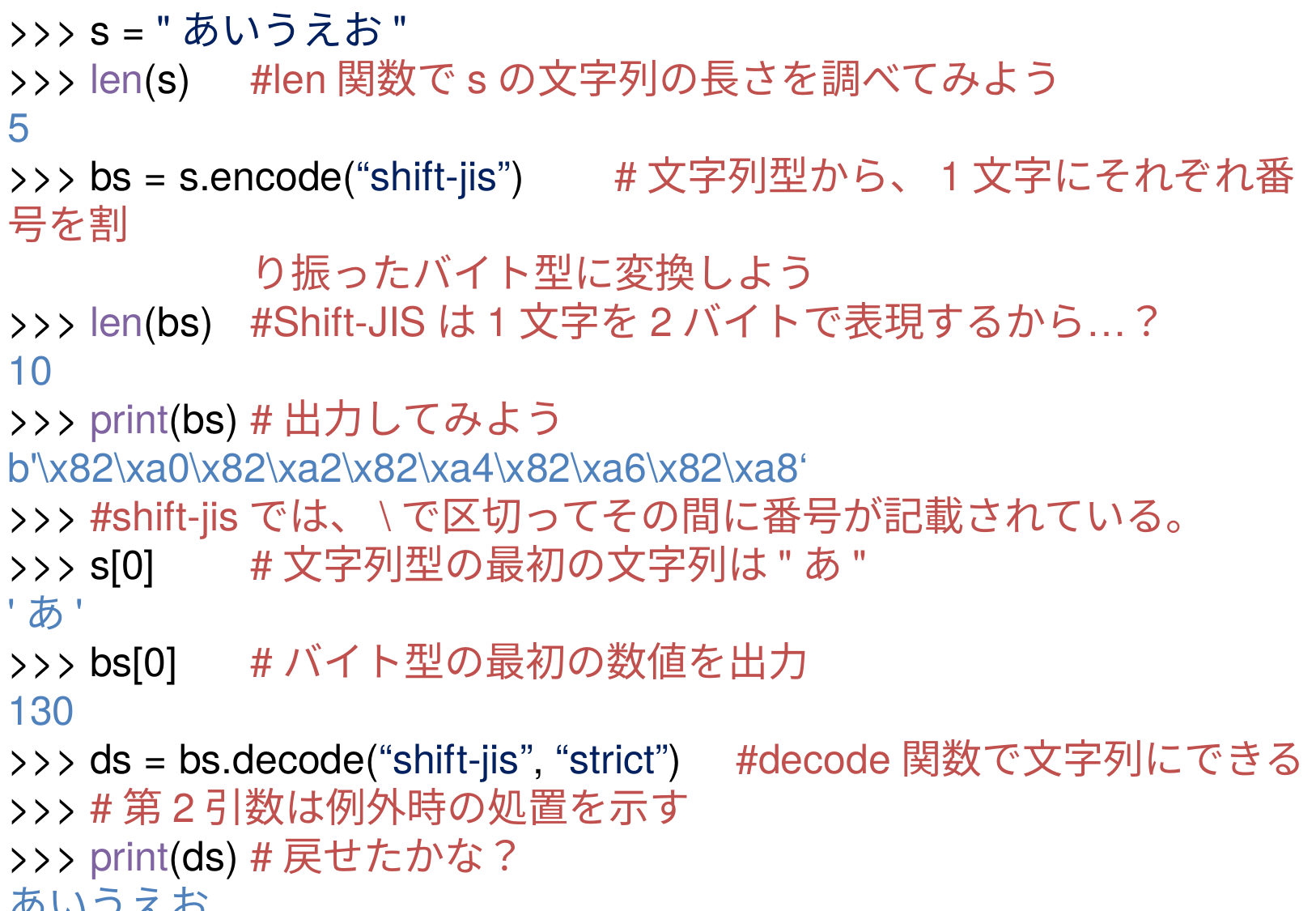

>>> s = "あいうえお"
>>> len(s)	#len関数でsの文字列の長さを調べてみよう
5
>>> bs = s.encode(“shift-jis”)	#文字列型から、1文字にそれぞれ番号を割											り振ったバイト型に変換しよう
>>> len(bs)	#Shift-JISは1文字を2バイトで表現するから…？
10
>>> print(bs)	#出力してみよう
b'\x82\xa0\x82\xa2\x82\xa4\x82\xa6\x82\xa8‘
>>> #shift-jisでは、\で区切ってその間に番号が記載されている。
>>> s[0]	#文字列型の最初の文字列は"あ"
'あ'
>>> bs[0]	#バイト型の最初の数値を出力
130
>>> ds = bs.decode(“shift-jis”, “strict”)	#decode関数で文字列にできる
>>> #第2引数は例外時の処置を示す
>>> print(ds)	#戻せたかな？
あいうえお